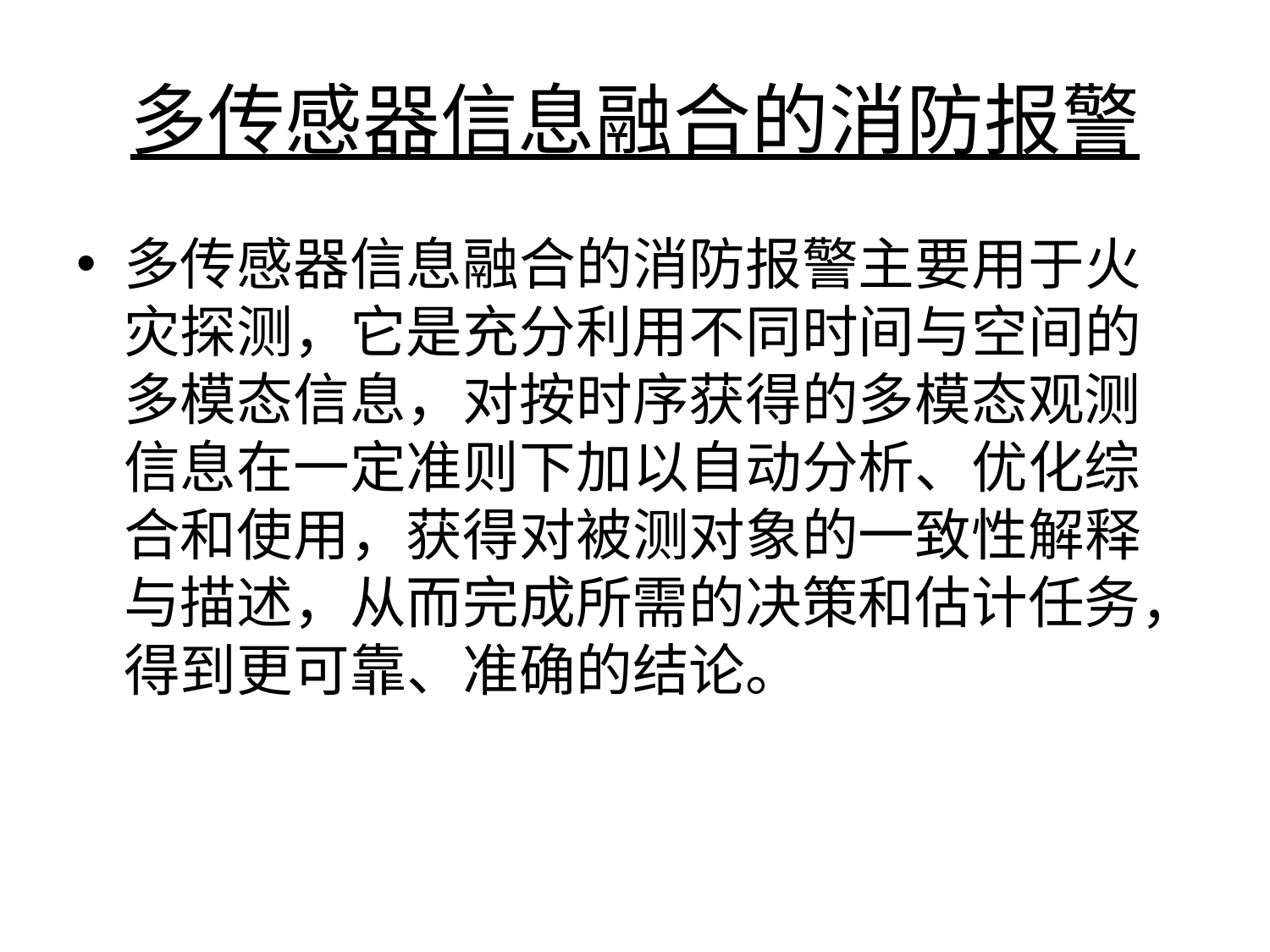

# 多传感器信息融合的消防报警
多传感器信息融合的消防报警主要用于火灾探测，它是充分利用不同时间与空间的多模态信息，对按时序获得的多模态观测信息在一定准则下加以自动分析、优化综合和使用，获得对被测对象的一致性解释与描述，从而完成所需的决策和估计任务，得到更可靠、准确的结论。